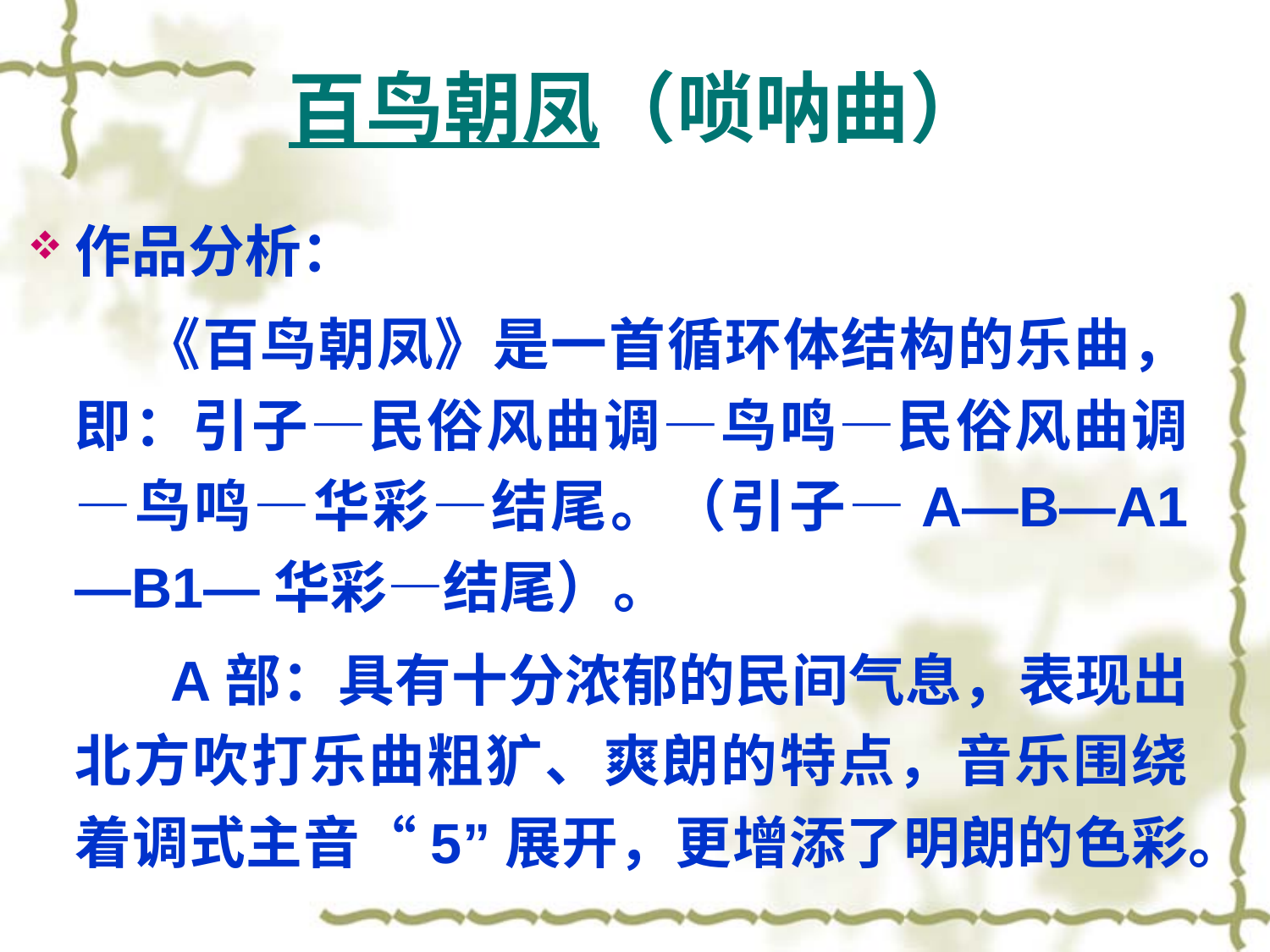

# 百鸟朝凤（唢呐曲）
作品分析：
       《百鸟朝凤》是一首循环体结构的乐曲，即：引子—民俗风曲调—鸟鸣—民俗风曲调—鸟鸣—华彩—结尾。（引子—A—B—A1—B1—华彩—结尾）。
         A部：具有十分浓郁的民间气息，表现出北方吹打乐曲粗犷、爽朗的特点，音乐围绕着调式主音“5”展开，更增添了明朗的色彩。